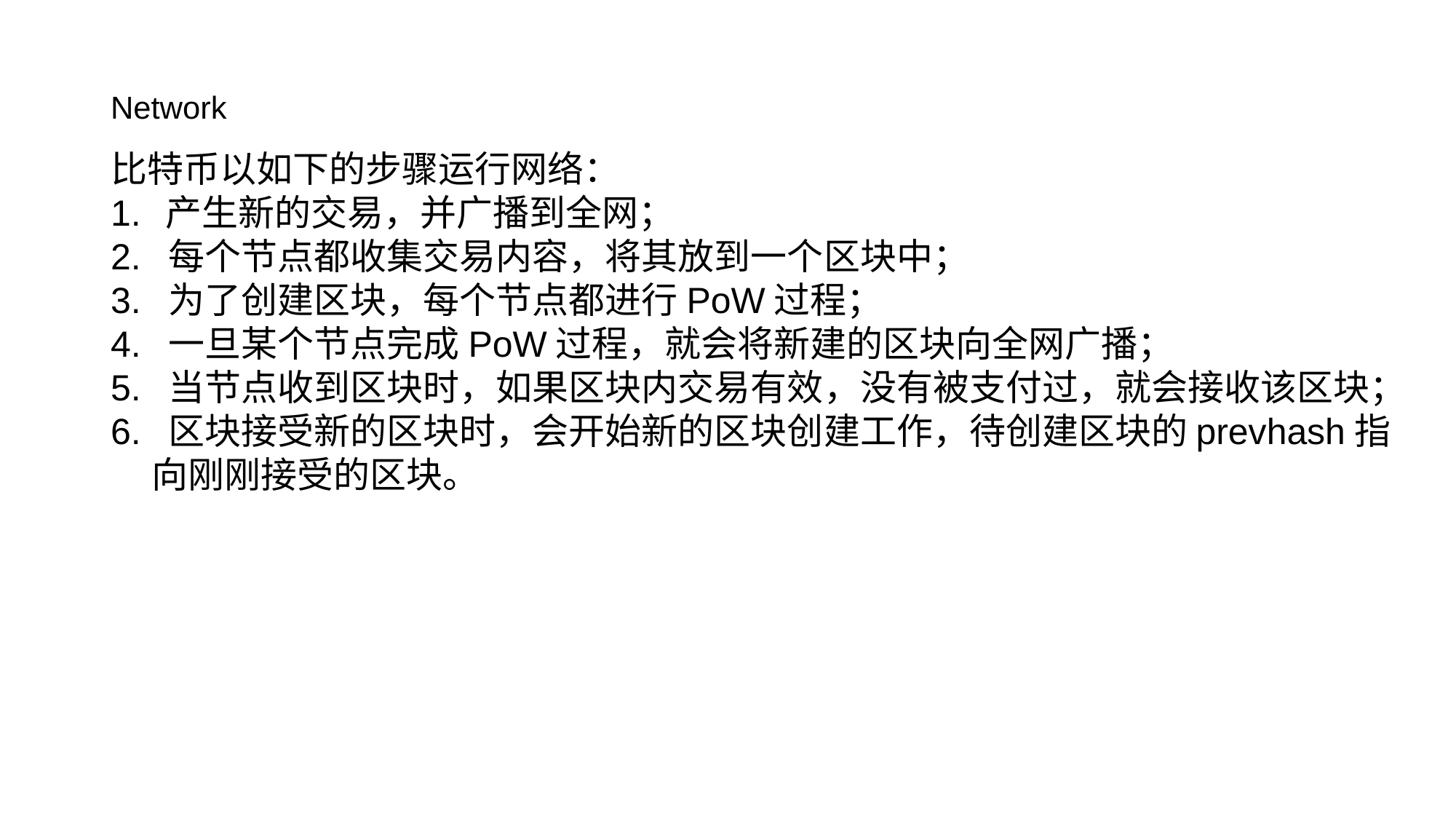

Network
比特币以如下的步骤运行网络：
产生新的交易，并广播到全网；
 每个节点都收集交易内容，将其放到一个区块中；
 为了创建区块，每个节点都进行PoW过程；
 一旦某个节点完成PoW过程，就会将新建的区块向全网广播；
 当节点收到区块时，如果区块内交易有效，没有被支付过，就会接收该区块；
 区块接受新的区块时，会开始新的区块创建工作，待创建区块的prevhash指向刚刚接受的区块。